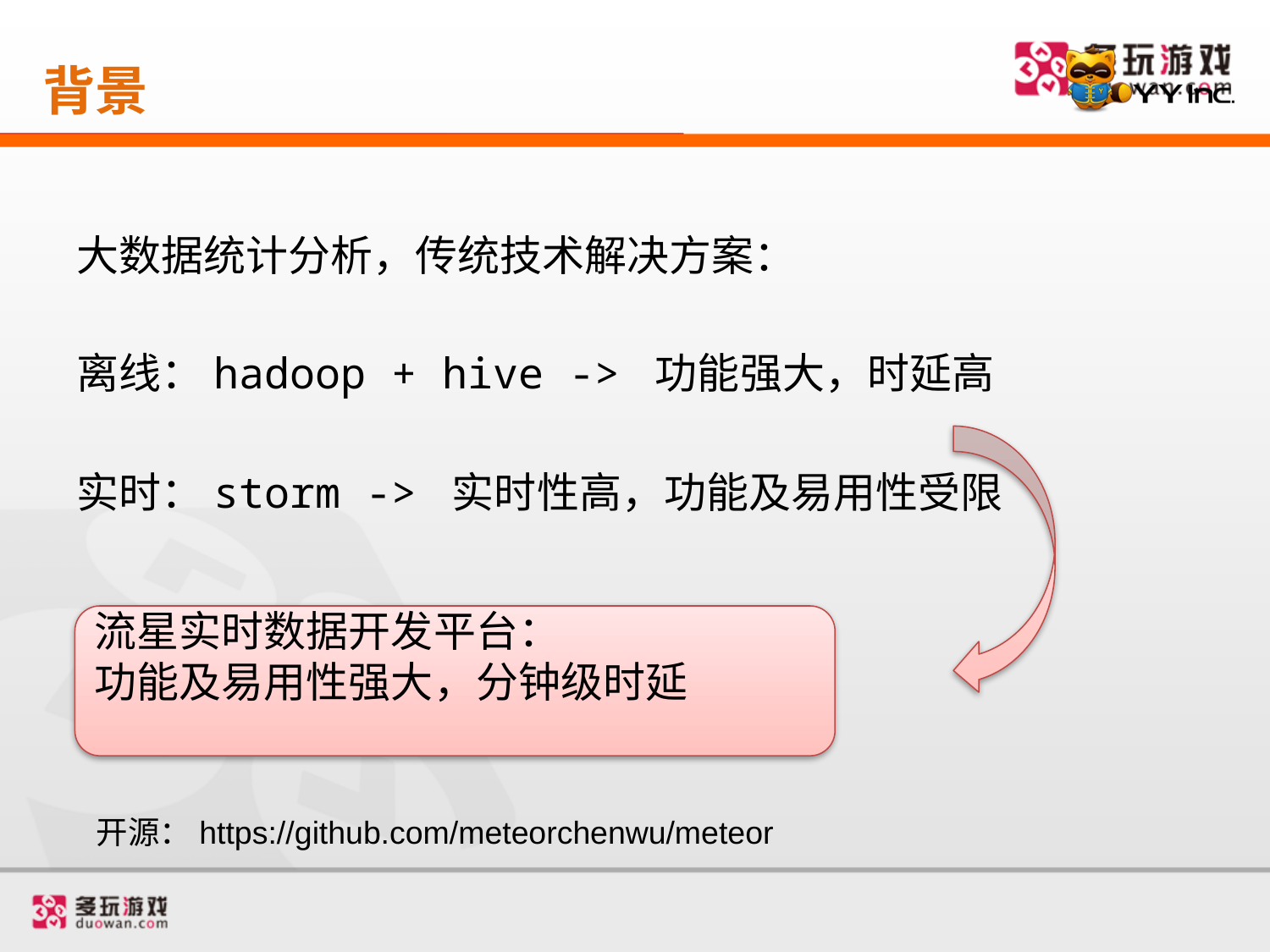

# 背景
大数据统计分析，传统技术解决方案：

离线：hadoop + hive -> 功能强大，时延高

实时：storm -> 实时性高，功能及易用性受限

流星实时数据开发平台：
功能及易用性强大，分钟级时延

开源：https://github.com/meteorchenwu/meteor